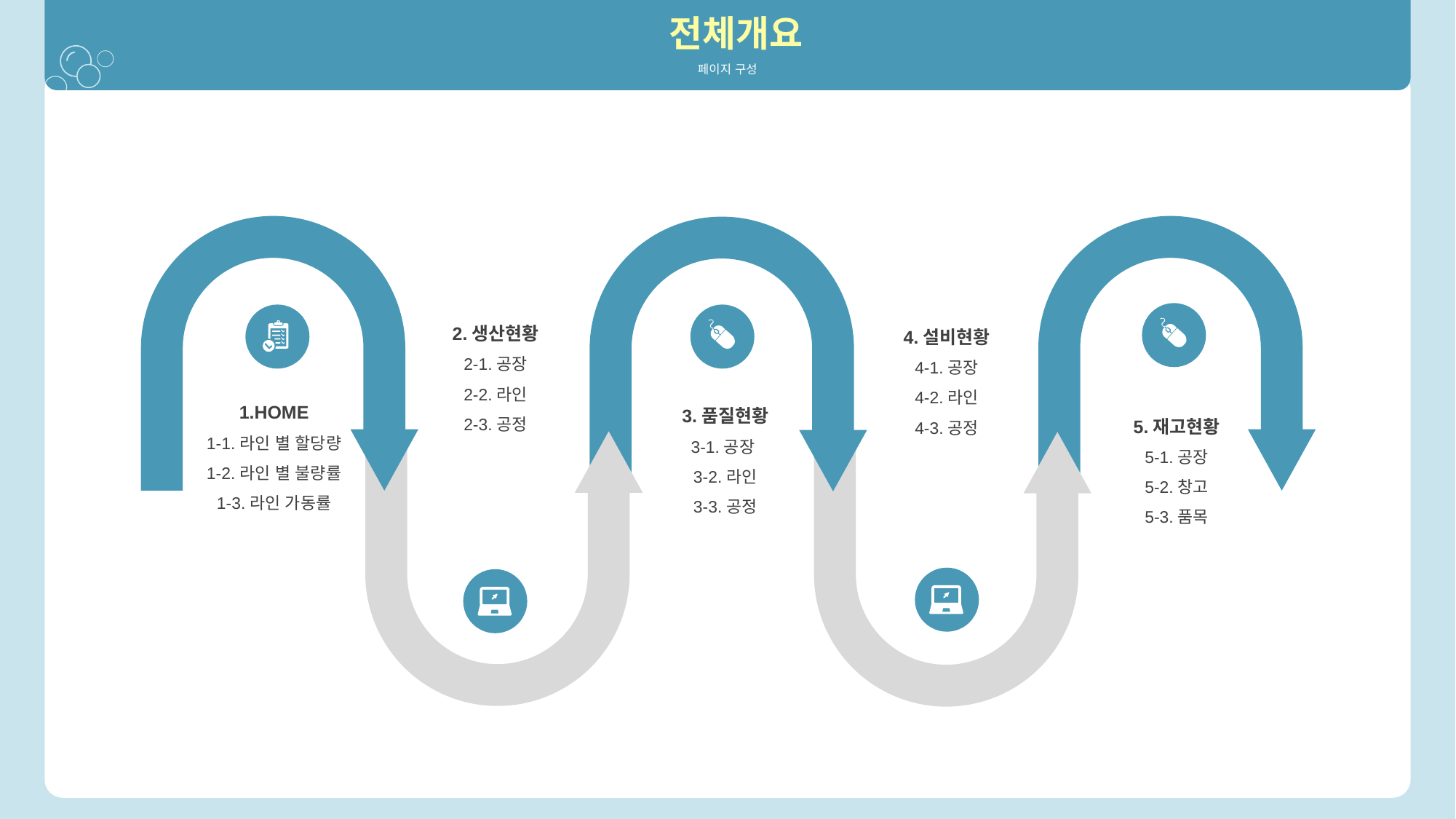

전체개요
페이지 구성

2.생산현황
2-1.공장
2-2.라인
2-3.공정
4.설비현황
4-1.공장
4-2.라인
4-3.공정

1.HOME
1-1.라인 별 할당량
1-2.라인 별 불량률
1-3.라인 가동률
3.품질현황
3-1.공장
3-2.라인
3-3.공정

5.재고현황
5-1.공장
5-2.창고
5-3.품목